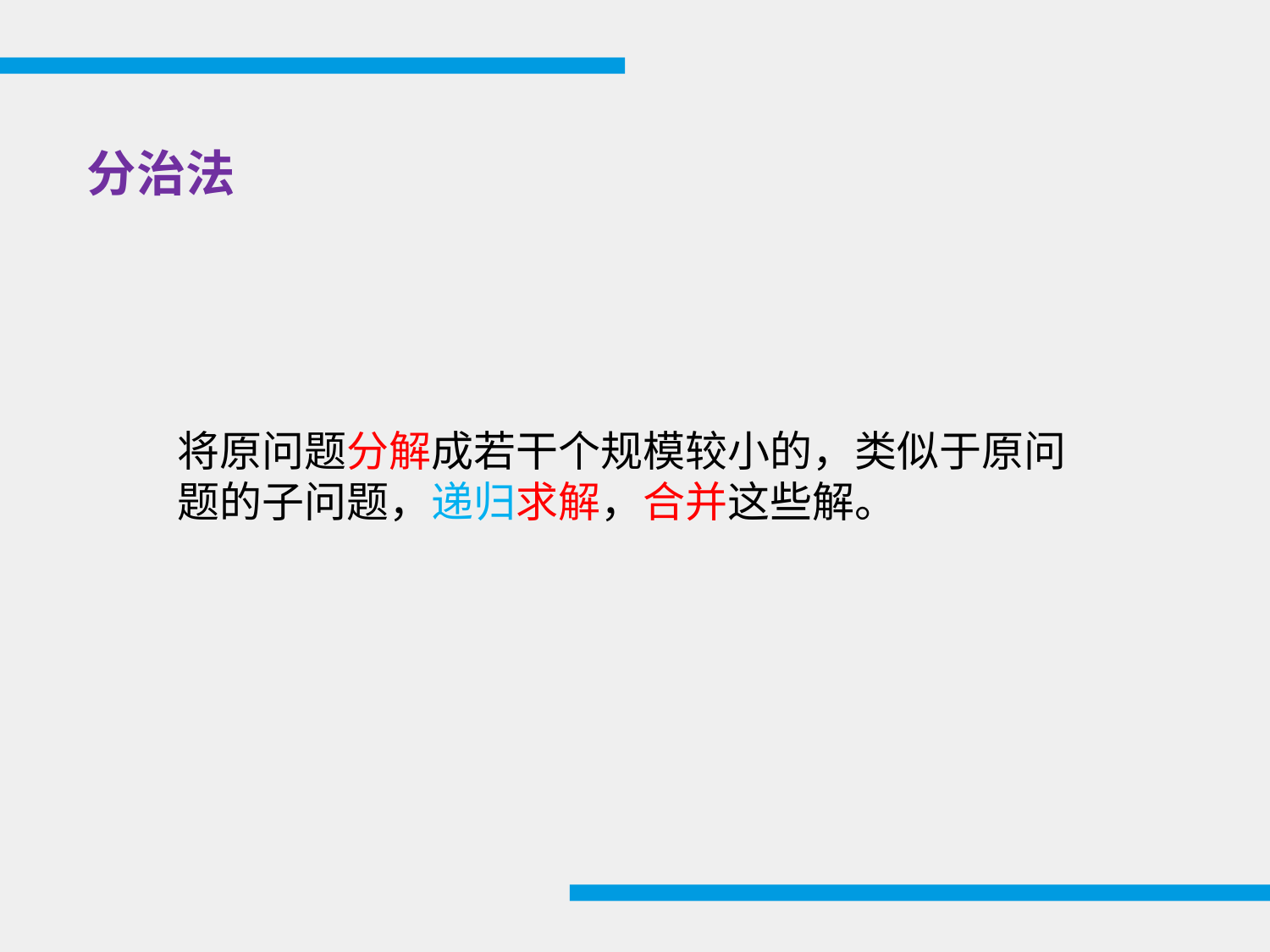

分治法

将原问题分解成若干个规模较小的，类似于原问题的子问题，递归求解，合并这些解。